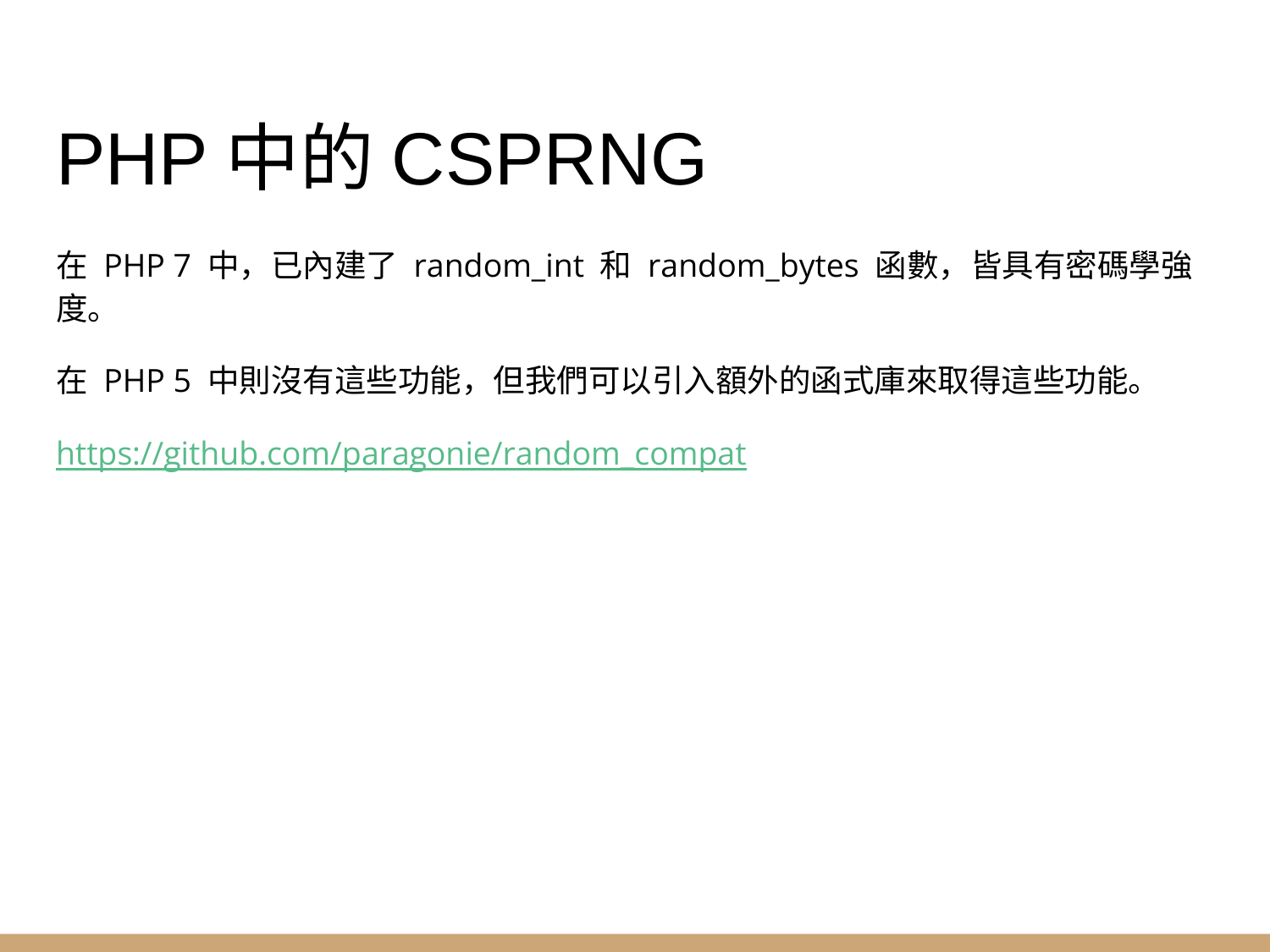

# PHP中的CSPRNG
在 PHP 7 中，已內建了 random_int 和 random_bytes 函數，皆具有密碼學強度。
在 PHP 5 中則沒有這些功能，但我們可以引入額外的函式庫來取得這些功能。
https://github.com/paragonie/random_compat